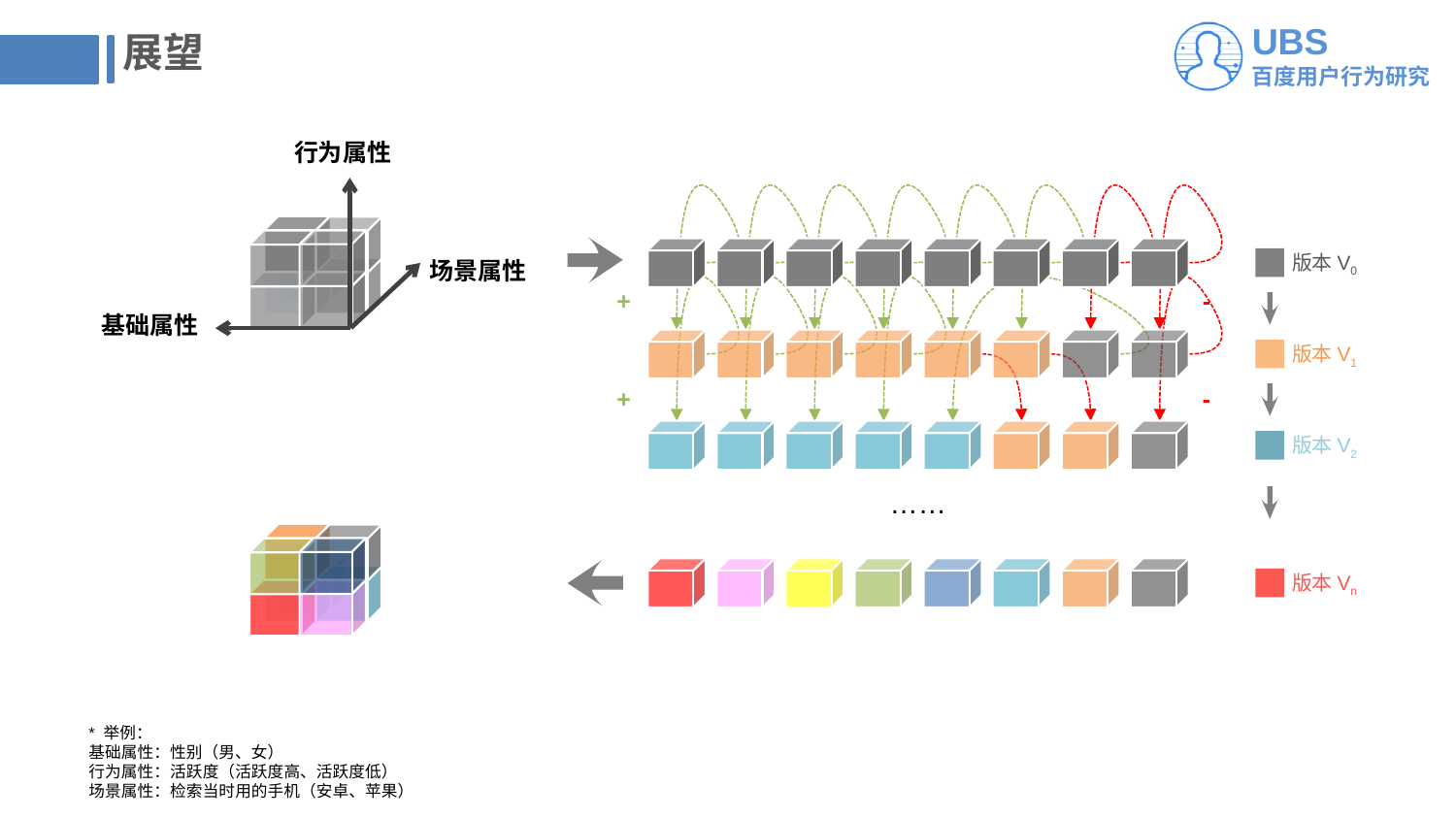

# 展望

行为属性

场景属性
基础属性

版本V0

+
-

版本V1

+
-

版本V2

……

版本Vn

* 举例：
基础属性：性别（男、女）
行为属性：活跃度（活跃度高、活跃度低）
场景属性：检索当时用的手机（安卓、苹果）